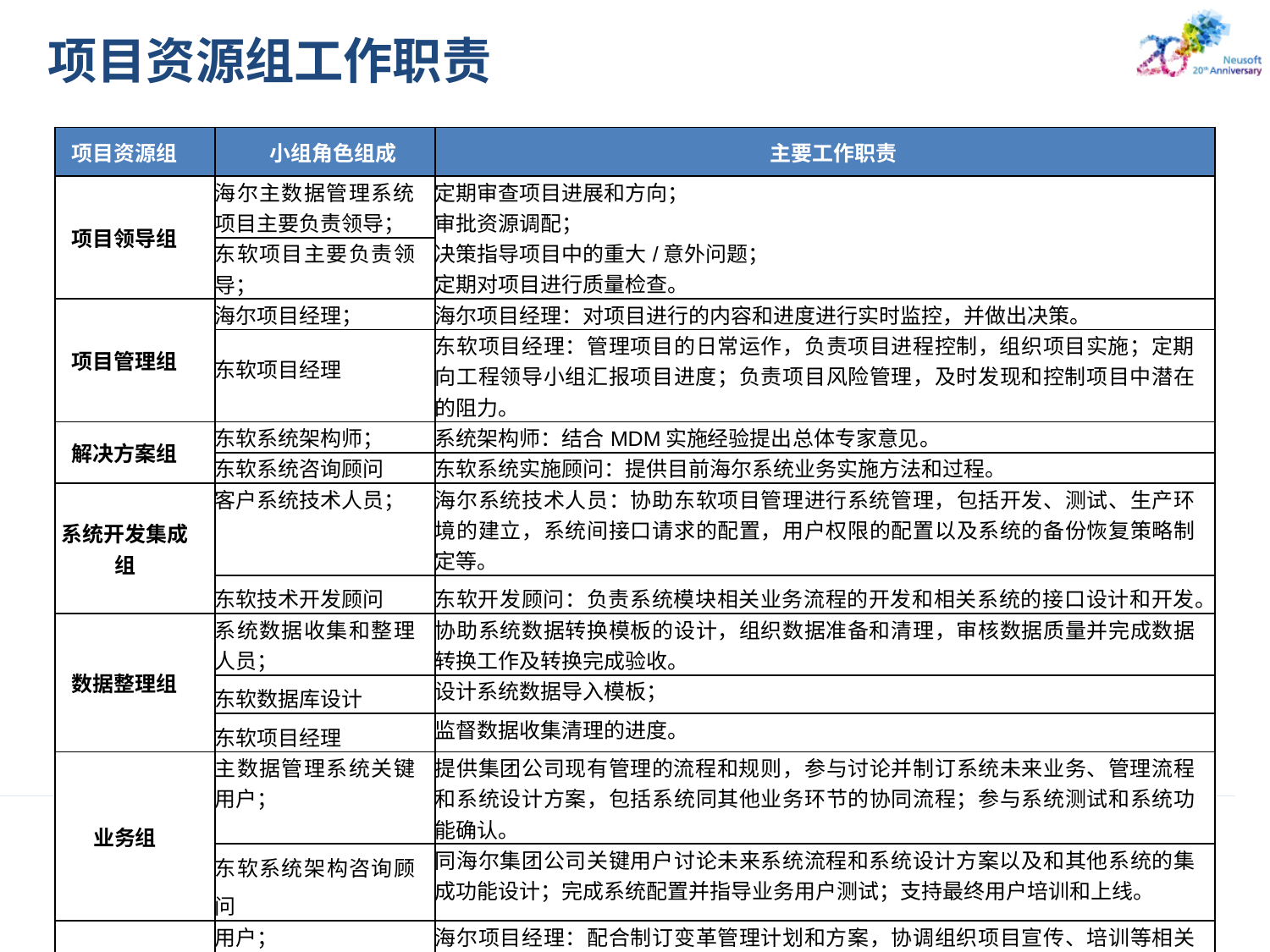

# 项目资源组工作职责
| 项目资源组 | 小组角色组成 | 主要工作职责 |
| --- | --- | --- |
| 项目领导组 | 海尔主数据管理系统项目主要负责领导； | 定期审查项目进展和方向； 审批资源调配； 决策指导项目中的重大/意外问题； 定期对项目进行质量检查。 |
|  | 东软项目主要负责领导； |  |
| 项目管理组 | 海尔项目经理； | 海尔项目经理：对项目进行的内容和进度进行实时监控，并做出决策。 |
|  | 东软项目经理 | 东软项目经理：管理项目的日常运作，负责项目进程控制，组织项目实施；定期向工程领导小组汇报项目进度；负责项目风险管理，及时发现和控制项目中潜在的阻力。 |
| 解决方案组 | 东软系统架构师； | 系统架构师：结合MDM实施经验提出总体专家意见。 |
|  | 东软系统咨询顾问 | 东软系统实施顾问：提供目前海尔系统业务实施方法和过程。 |
| 系统开发集成组 | 客户系统技术人员； | 海尔系统技术人员：协助东软项目管理进行系统管理，包括开发、测试、生产环境的建立，系统间接口请求的配置，用户权限的配置以及系统的备份恢复策略制定等。 |
|  | 东软技术开发顾问 | 东软开发顾问：负责系统模块相关业务流程的开发和相关系统的接口设计和开发。 |
| 数据整理组 | 系统数据收集和整理人员； | 协助系统数据转换模板的设计，组织数据准备和清理，审核数据质量并完成数据转换工作及转换完成验收。 |
|  | 东软数据库设计 | 设计系统数据导入模板； |
|  | 东软项目经理 | 监督数据收集清理的进度。 |
| 业务组 | 主数据管理系统关键用户； | 提供集团公司现有管理的流程和规则，参与讨论并制订系统未来业务、管理流程和系统设计方案，包括系统同其他业务环节的协同流程；参与系统测试和系统功能确认。 |
|  | 东软系统架构咨询顾问 | 同海尔集团公司关键用户讨论未来系统流程和系统设计方案以及和其他系统的集成功能设计；完成系统配置并指导业务用户测试；支持最终用户培训和上线。 |
| 质量控制和变更管理组 | 用户； | 海尔项目经理：配合制订变革管理计划和方案，协调组织项目宣传、培训等相关变更管理工作。 |
|  | 东软系统变更管理人员； | 东软项目经理：负责制订项目的变更管理策略和计划，组织完成项目宣传、培训及知识转移工作，同变更的影响者和参与者进行沟通和交流，确保贯彻实施。 |